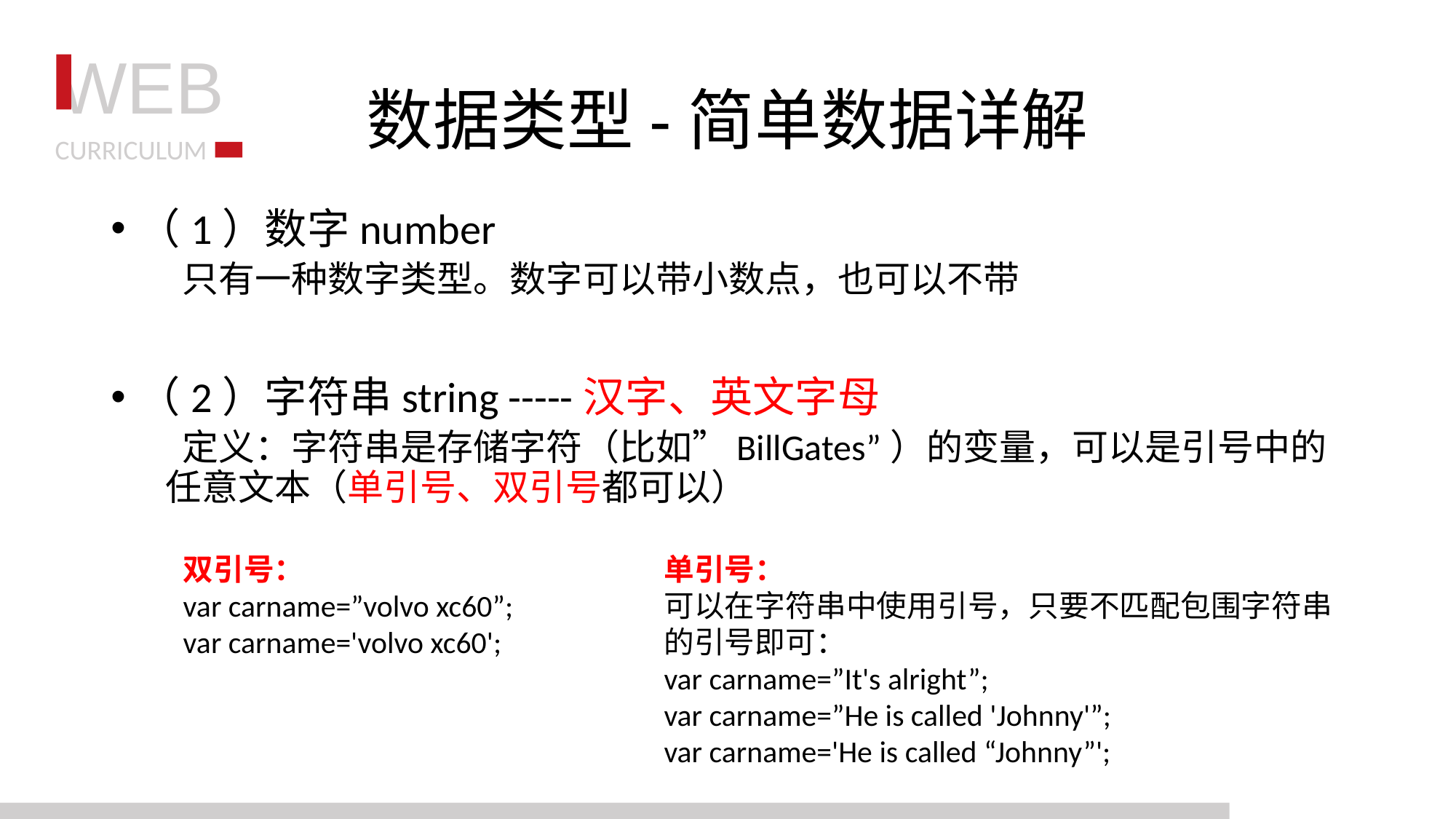

# 数据类型-简单数据详解
（1）数字number
 只有一种数字类型。数字可以带小数点，也可以不带

（2）字符串string -----汉字、英文字母
 定义：字符串是存储字符（比如”BillGates”）的变量，可以是引号中的任意文本（单引号、双引号都可以）

双引号：
var carname=”volvo xc60”;
var carname='volvo xc60';
单引号：
可以在字符串中使用引号，只要不匹配包围字符串的引号即可：
var carname=”It's alright”;
var carname=”He is called 'Johnny'”;
var carname='He is called “Johnny”';